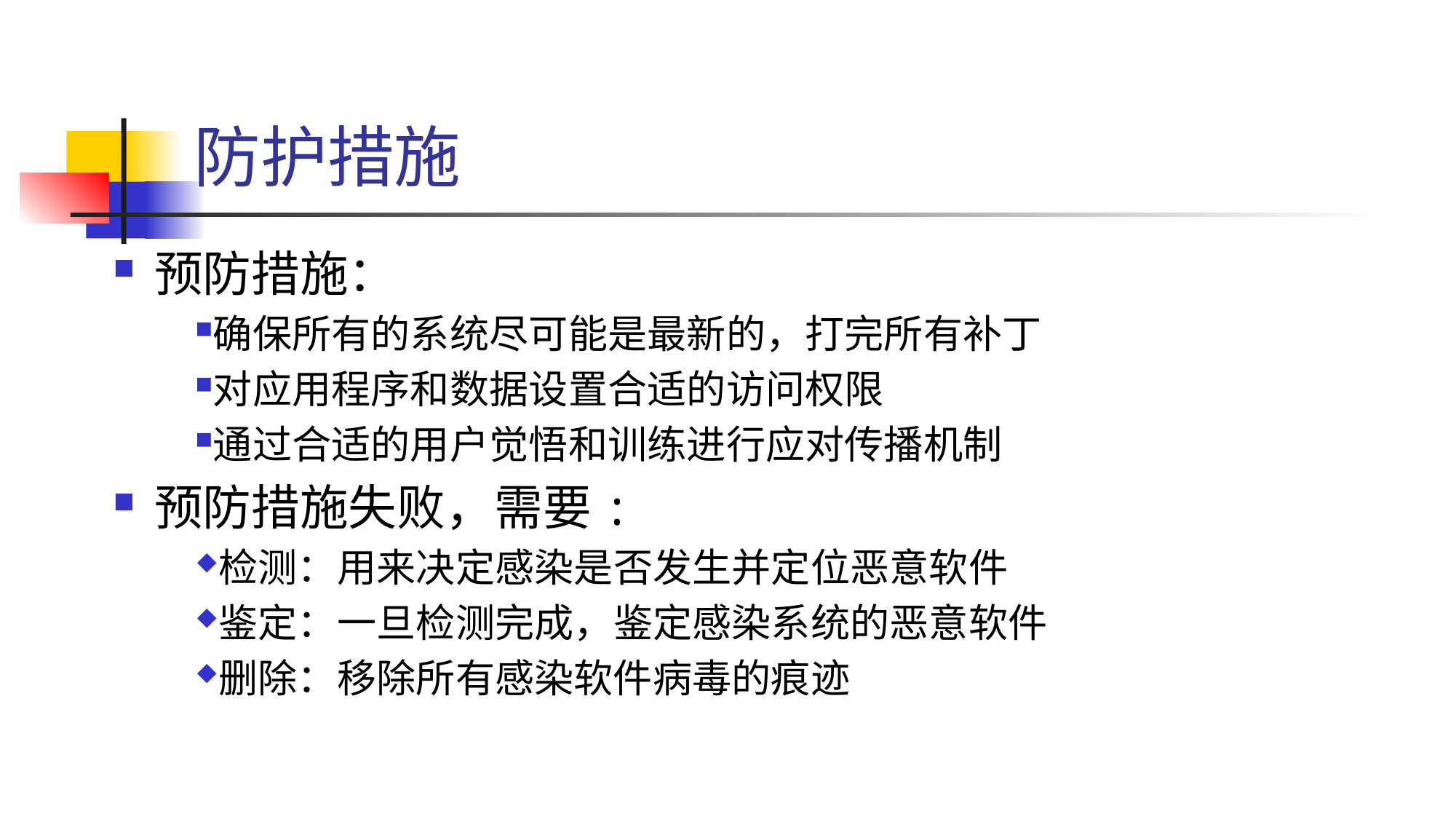

# 防护措施
预防措施：
确保所有的系统尽可能是最新的，打完所有补丁
对应用程序和数据设置合适的访问权限
通过合适的用户觉悟和训练进行应对传播机制
预防措施失败，需要:
检测：用来决定感染是否发生并定位恶意软件
鉴定：一旦检测完成，鉴定感染系统的恶意软件
删除：移除所有感染软件病毒的痕迹